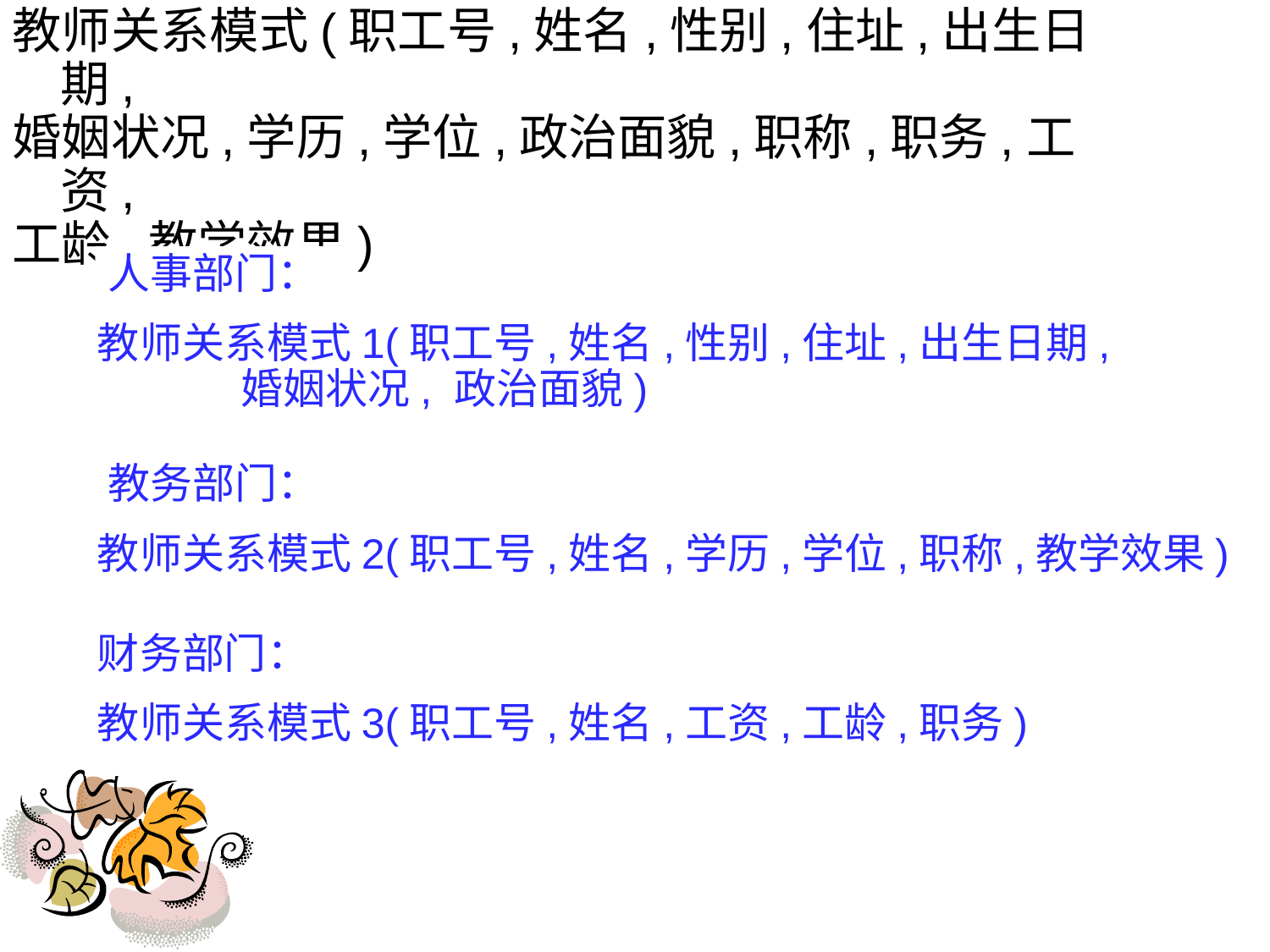

教师关系模式(职工号,姓名,性别,住址,出生日期,
婚姻状况,学历,学位,政治面貌,职称,职务,工资,
工龄,教学效果)
人事部门：
教师关系模式1(职工号,姓名,性别,住址,出生日期,
              婚姻状况, 政治面貌)
教务部门：
教师关系模式2(职工号,姓名,学历,学位,职称,教学效果)
财务部门：
教师关系模式3(职工号,姓名,工资,工龄,职务)